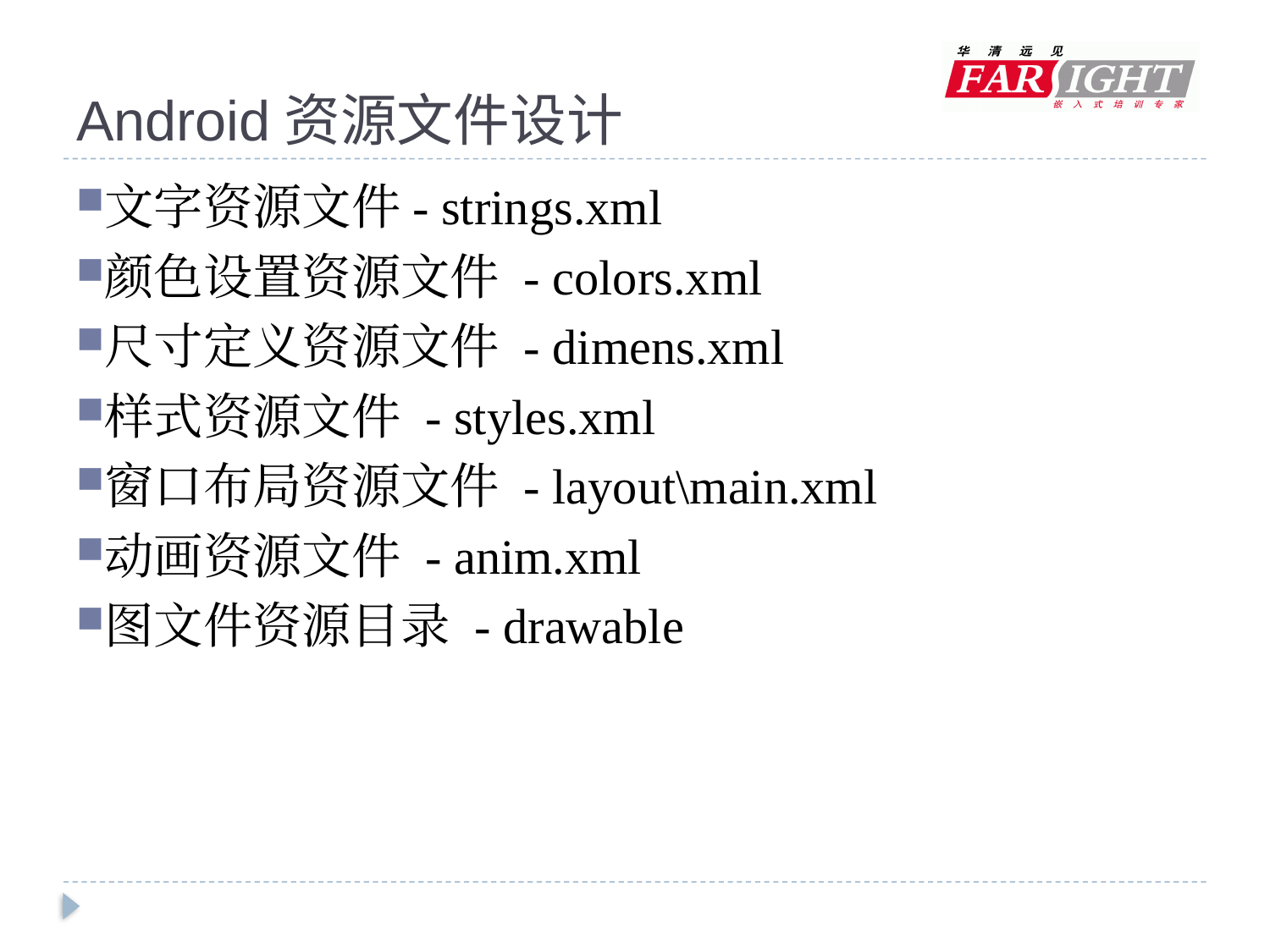

# Android资源文件设计
文字资源文件- strings.xml
颜色设置资源文件 - colors.xml
尺寸定义资源文件 - dimens.xml
样式资源文件 - styles.xml
窗口布局资源文件 - layout\main.xml
动画资源文件 - anim.xml
图文件资源目录 - drawable